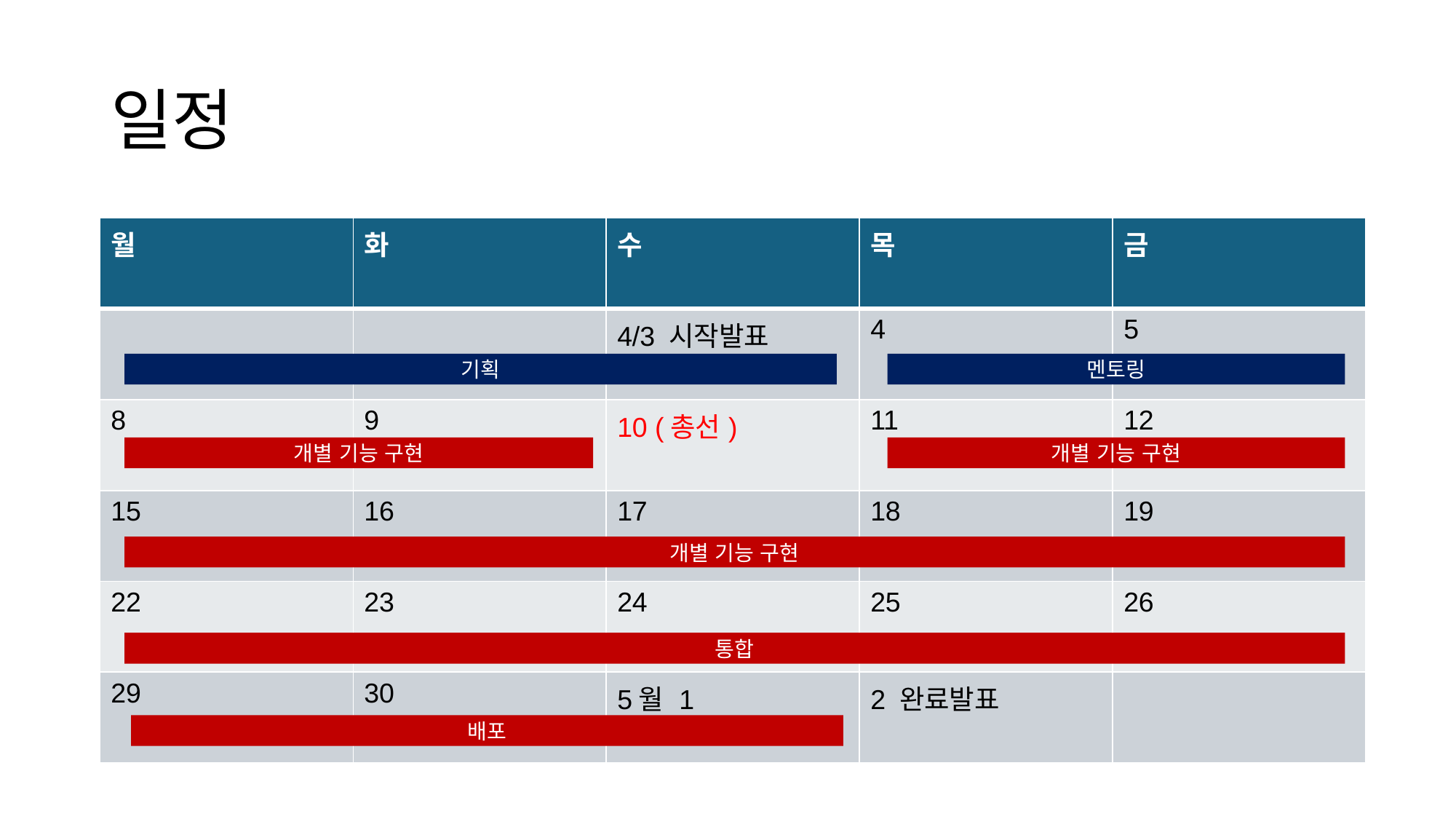

# 일정
| 월 | 화 | 수 | 목 | 금 |
| --- | --- | --- | --- | --- |
|  |  | 4/3 시작발표 | 4 | 5 |
| 8 | 9 | 10 (총선) | 11 | 12 |
| 15 | 16 | 17 | 18 | 19 |
| 22 | 23 | 24 | 25 | 26 |
| 29 | 30 | 5월 1 | 2 완료발표 |  |
기획
멘토링
개별 기능 구현
개별 기능 구현
개별 기능 구현
통합
배포